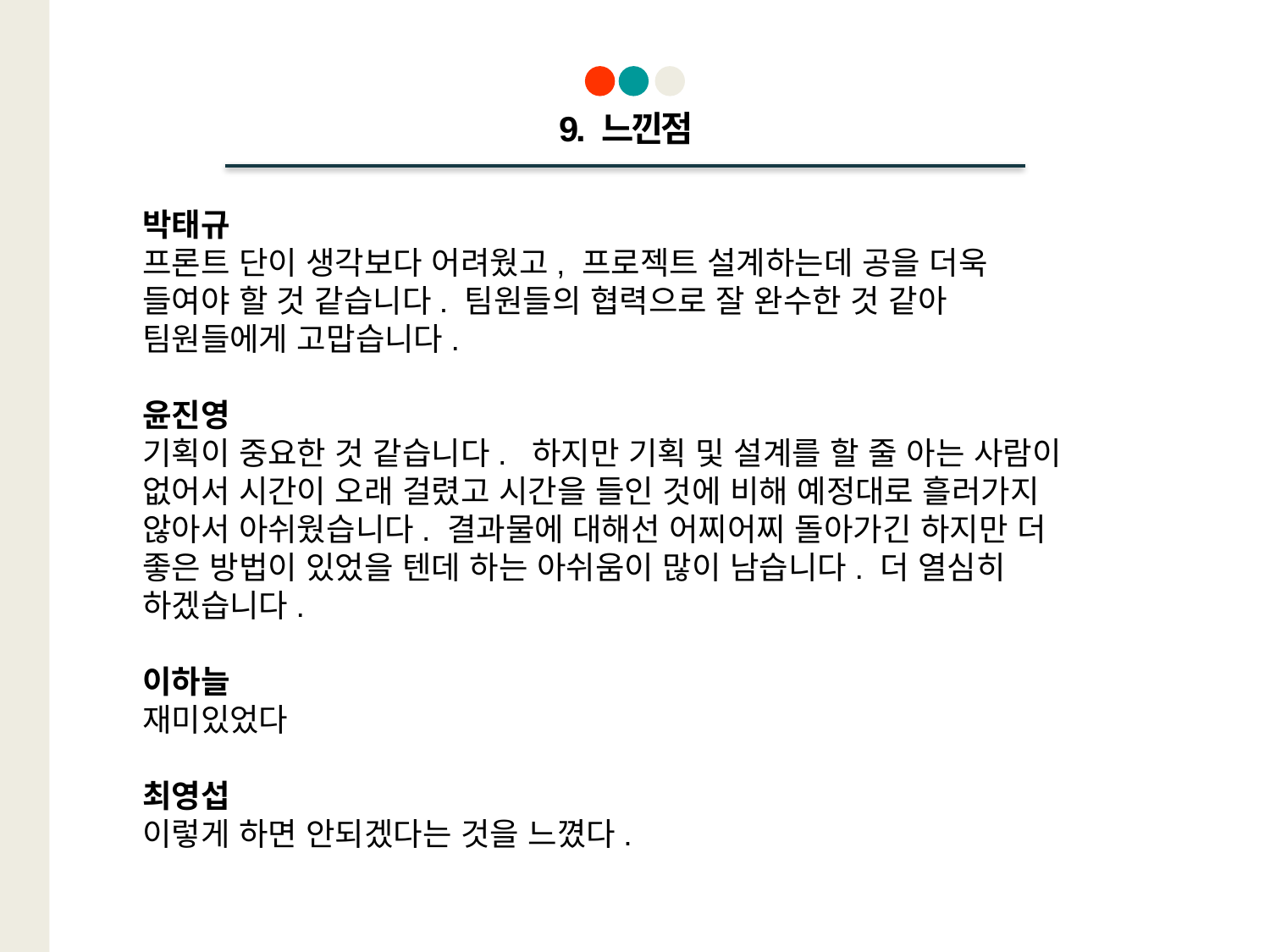

9. 느낀점
박태규
프론트 단이 생각보다 어려웠고, 프로젝트 설계하는데 공을 더욱 들여야 할 것 같습니다. 팀원들의 협력으로 잘 완수한 것 같아 팀원들에게 고맙습니다.

윤진영
기획이 중요한 것 같습니다.  하지만 기획 및 설계를 할 줄 아는 사람이 없어서 시간이 오래 걸렸고 시간을 들인 것에 비해 예정대로 흘러가지 않아서 아쉬웠습니다. 결과물에 대해선 어찌어찌 돌아가긴 하지만 더 좋은 방법이 있었을 텐데 하는 아쉬움이 많이 남습니다. 더 열심히 하겠습니다.

이하늘
재미있었다

최영섭
이렇게 하면 안되겠다는 것을 느꼈다.